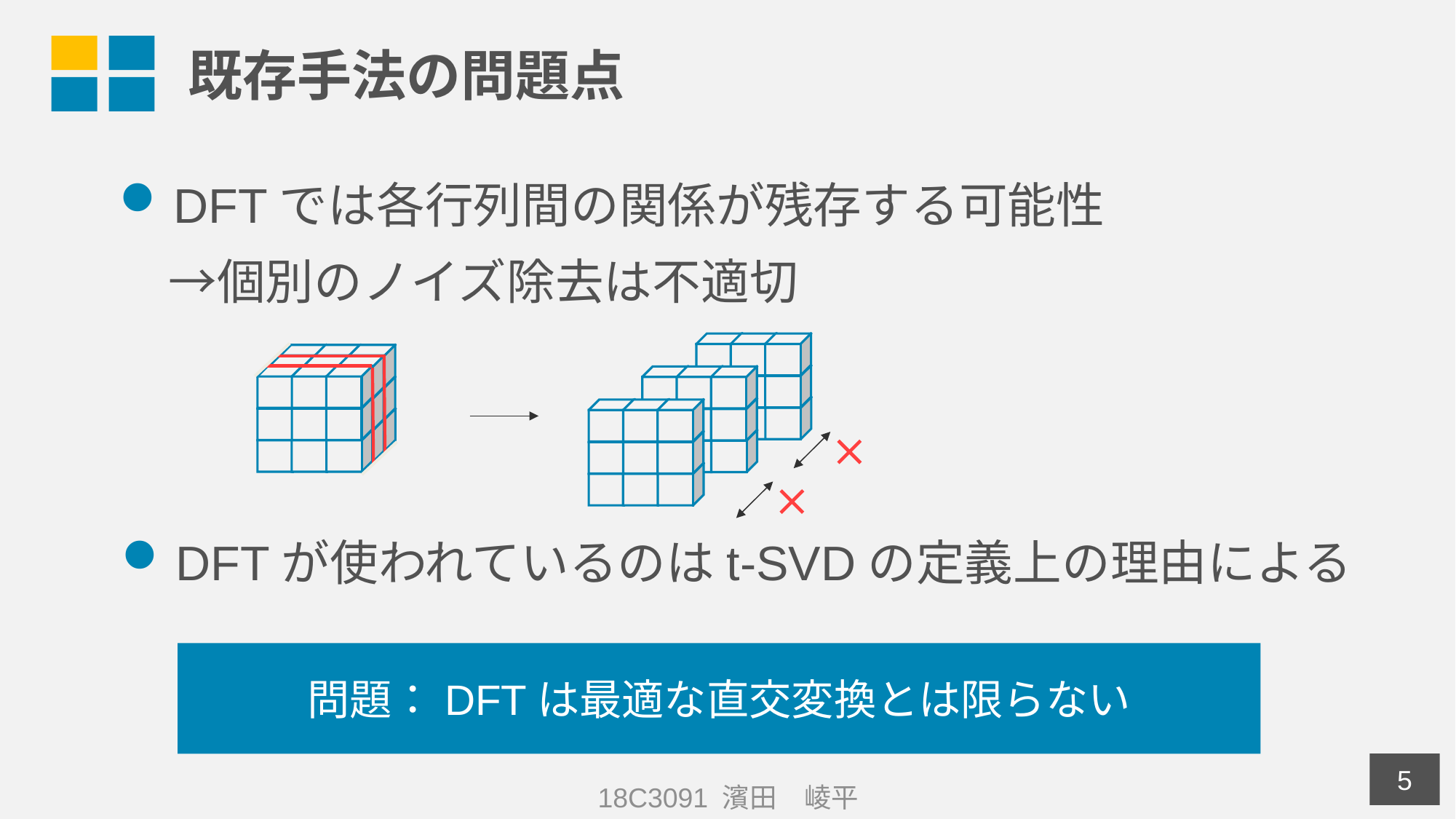

# 既存手法の問題点
DFTでは各行列間の関係が残存する可能性
　→個別のノイズ除去は不適切

DFTが使われているのはt-SVDの定義上の理由による

問題：DFTは最適な直交変換とは限らない
5
18C3091 濱田　崚平